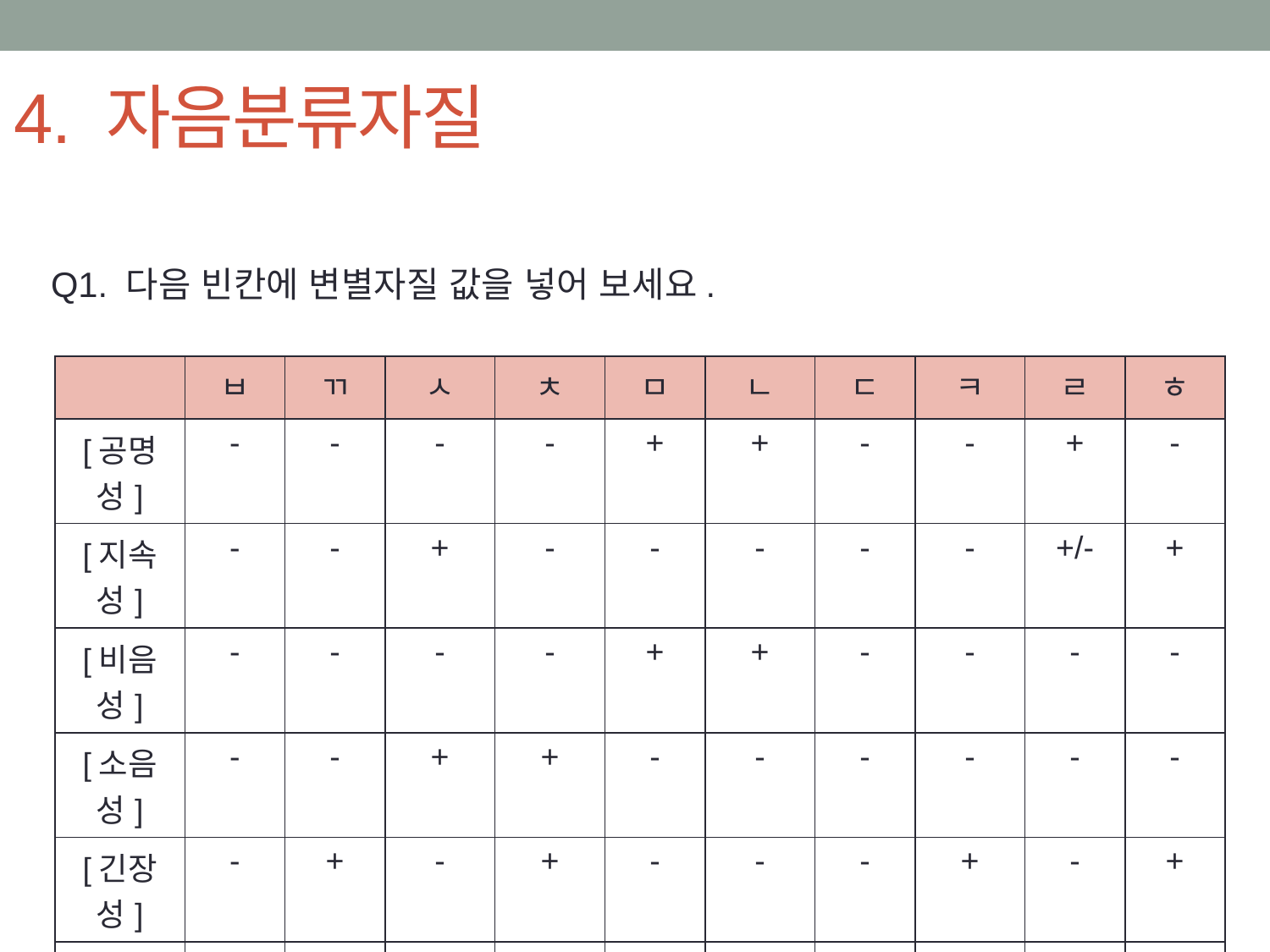

# 4. 자음분류자질

Q1. 다음 빈칸에 변별자질 값을 넣어 보세요.

|  | ㅂ | ㄲ | ㅅ | ㅊ | ㅁ | ㄴ | ㄷ | ㅋ | ㄹ | ㅎ |
| --- | --- | --- | --- | --- | --- | --- | --- | --- | --- | --- |
| [공명성] | - | - | - | - | + | + | - | - | + | - |
| [지속성] | - | - | + | - | - | - | - | - | +/- | + |
| [비음성] | - | - | - | - | + | + | - | - | - | - |
| [소음성] | - | - | + | + | - | - | - | - | - | - |
| [긴장성] | - | + | - | + | - | - | - | + | - | + |
| [유기성] | - | - | - | + | - | - | - | + | - | + |